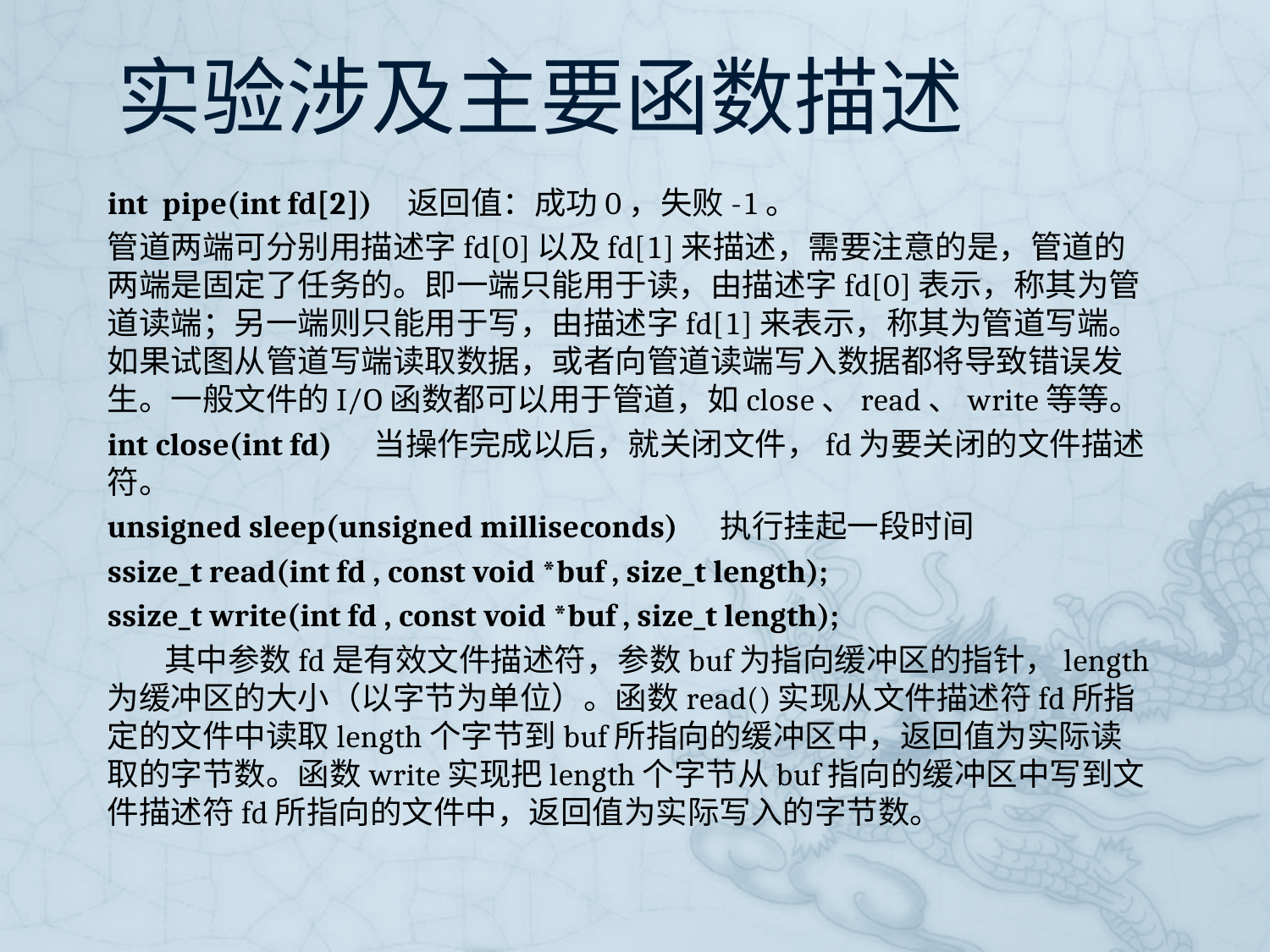

# 实验涉及主要函数描述
int  pipe(int fd[2])    返回值：成功0，失败-1。
管道两端可分别用描述字fd[0]以及fd[1]来描述，需要注意的是，管道的两端是固定了任务的。即一端只能用于读，由描述字fd[0]表示，称其为管道读端；另一端则只能用于写，由描述字fd[1]来表示，称其为管道写端。如果试图从管道写端读取数据，或者向管道读端写入数据都将导致错误发生。一般文件的I/O函数都可以用于管道，如close、read、write等等。
int close(int fd)     当操作完成以后，就关闭文件，fd为要关闭的文件描述符。
unsigned sleep(unsigned milliseconds)     执行挂起一段时间
ssize_t read(int fd , const void *buf , size_t length);
ssize_t write(int fd , const void *buf , size_t length);
       其中参数fd是有效文件描述符，参数buf为指向缓冲区的指针，length为缓冲区的大小（以字节为单位）。函数read()实现从文件描述符fd所指定的文件中读取length个字节到buf所指向的缓冲区中，返回值为实际读取的字节数。函数write实现把length个字节从buf指向的缓冲区中写到文件描述符fd所指向的文件中，返回值为实际写入的字节数。